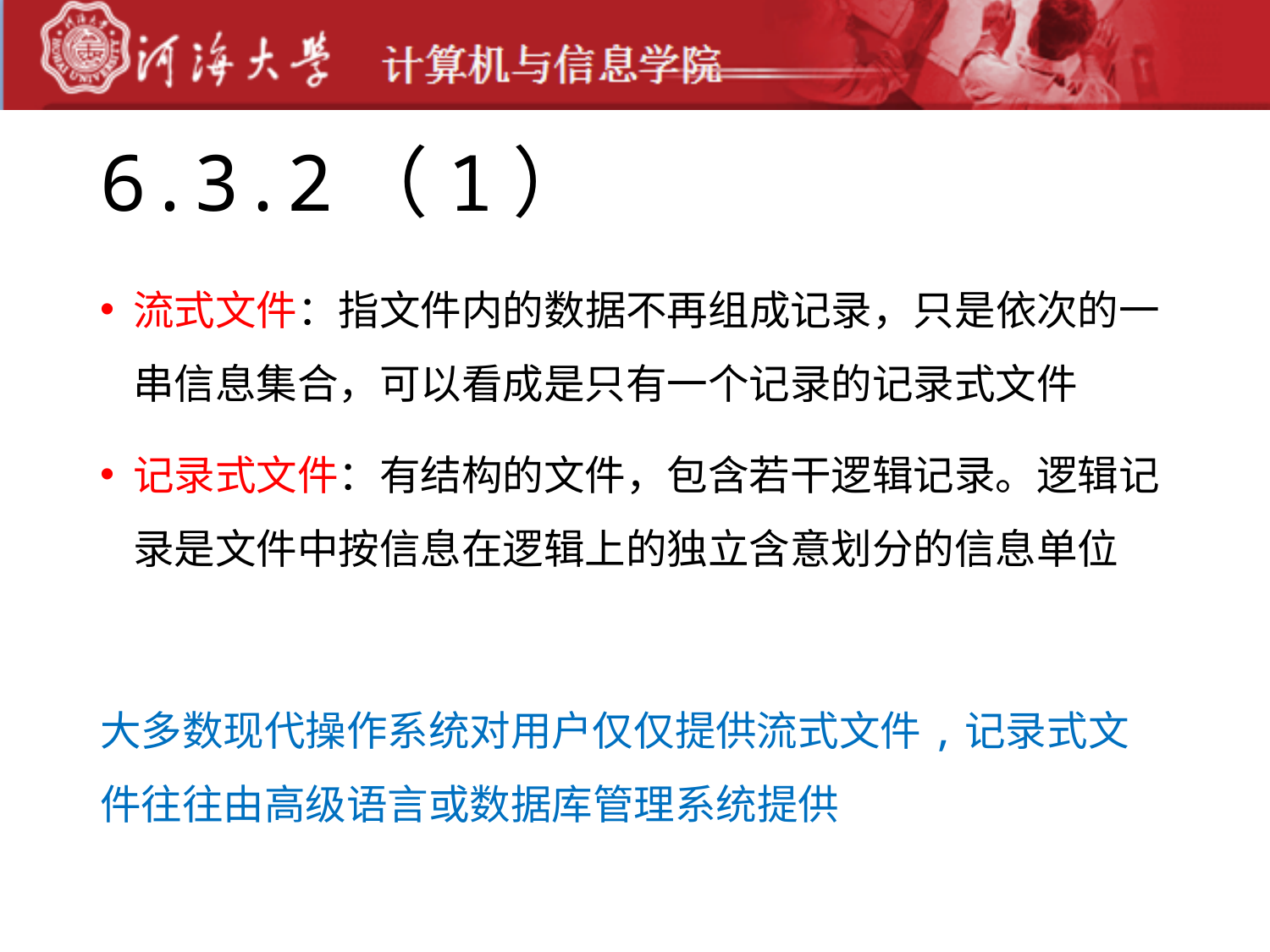

# 6.3.2（1）
流式文件：指文件内的数据不再组成记录，只是依次的一串信息集合，可以看成是只有一个记录的记录式文件
记录式文件：有结构的文件，包含若干逻辑记录。逻辑记录是文件中按信息在逻辑上的独立含意划分的信息单位

大多数现代操作系统对用户仅仅提供流式文件,记录式文件往往由高级语言或数据库管理系统提供